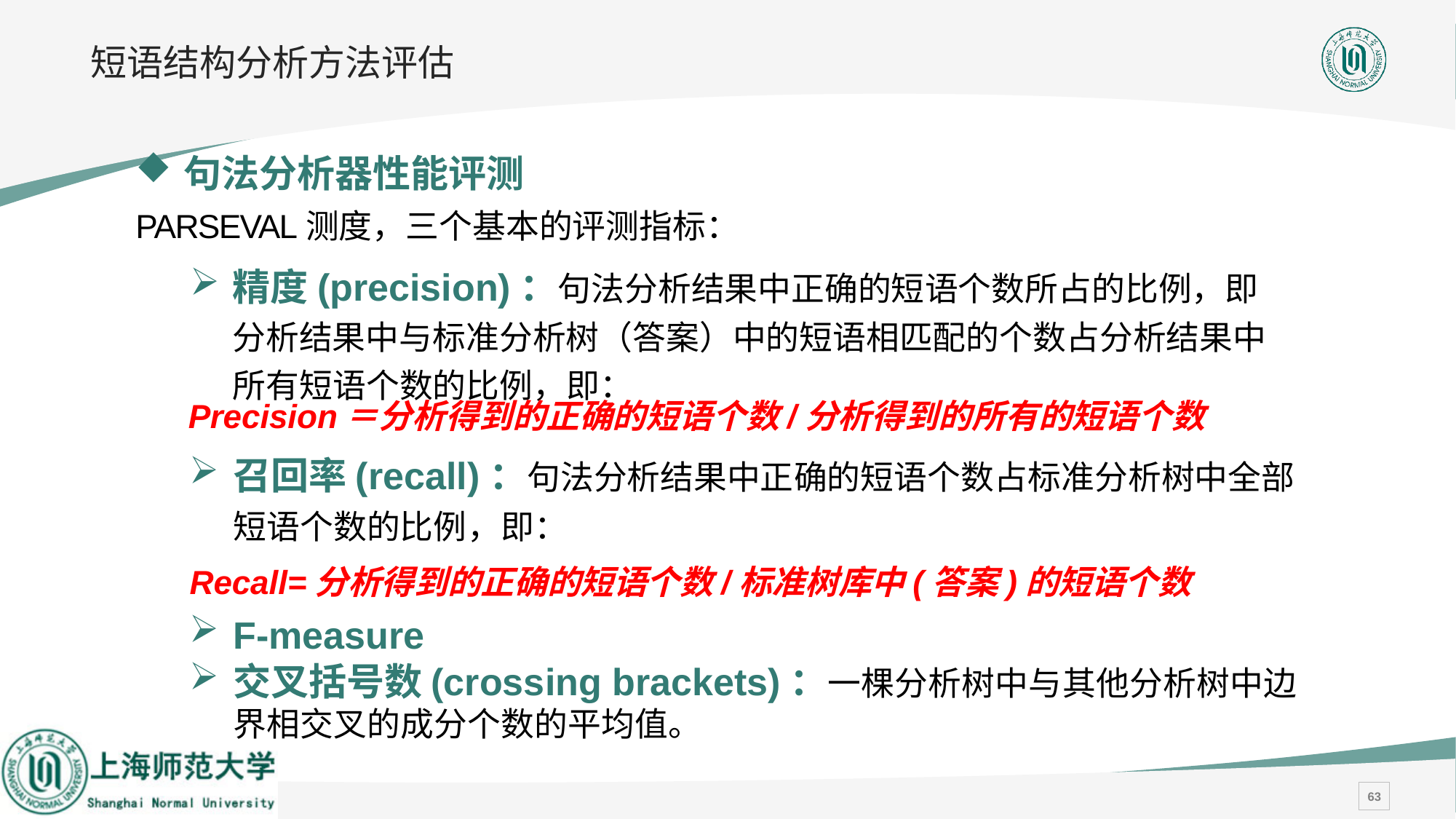

# 短语结构分析方法评估
句法分析器性能评测
PARSEVAL测度，三个基本的评测指标：
精度(precision)：句法分析结果中正确的短语个数所占的比例，即分析结果中与标准分析树（答案）中的短语相匹配的个数占分析结果中所有短语个数的比例，即：
Precision＝分析得到的正确的短语个数/分析得到的所有的短语个数
召回率(recall)：句法分析结果中正确的短语个数占标准分析树中全部短语个数的比例，即：
Recall=分析得到的正确的短语个数/标准树库中(答案)的短语个数
F-measure
交叉括号数(crossing brackets)：一棵分析树中与其他分析树中边界相交叉的成分个数的平均值。